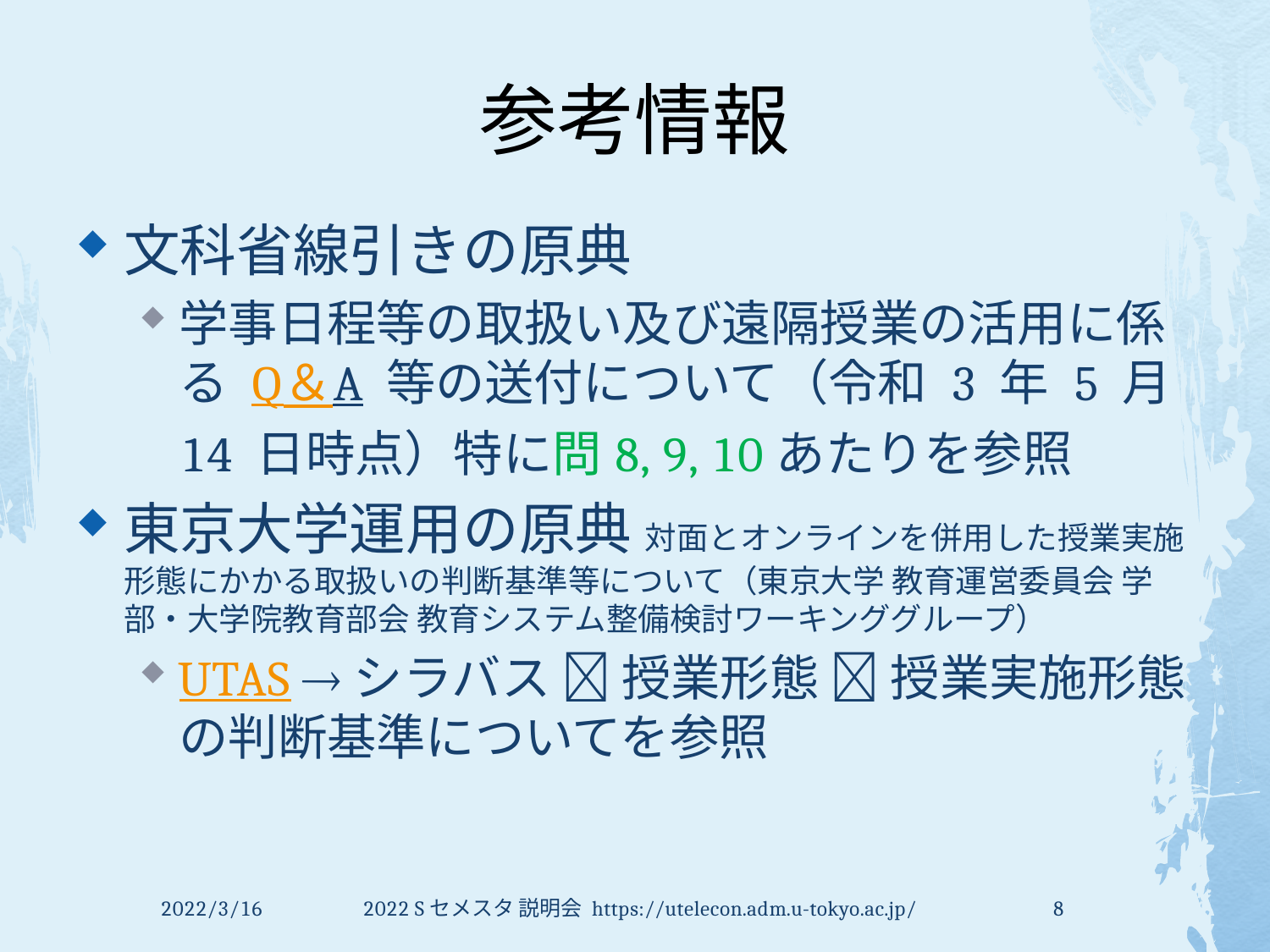

# 参考情報
文科省線引きの原典
学事日程等の取扱い及び遠隔授業の活用に係る Q＆A 等の送付について（令和 3 年 5 月 14 日時点）特に問8, 9, 10あたりを参照
東京大学運用の原典 対面とオンラインを併用した授業実施形態にかかる取扱いの判断基準等について（東京大学 教育運営委員会 学部・大学院教育部会 教育システム整備検討ワーキンググループ）
UTAS →シラバス → 授業形態 → 授業実施形態の判断基準についてを参照
2022/3/16
2022 Sセメスタ 説明会 https://utelecon.adm.u-tokyo.ac.jp/
8